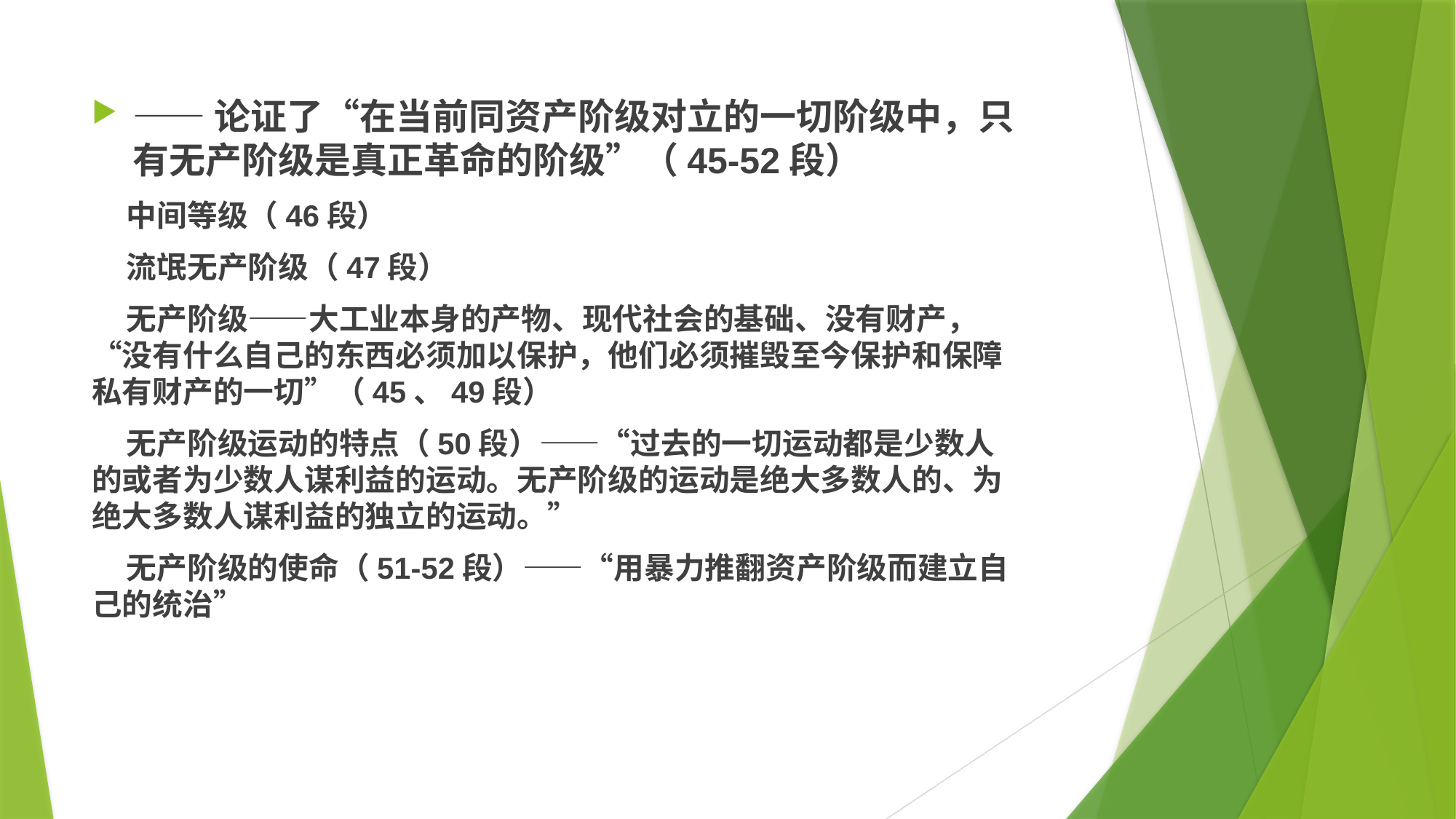

——论证了“在当前同资产阶级对立的一切阶级中，只有无产阶级是真正革命的阶级”（45-52段）
    中间等级（46段）
    流氓无产阶级（47段）
    无产阶级——大工业本身的产物、现代社会的基础、没有财产，“没有什么自己的东西必须加以保护，他们必须摧毁至今保护和保障私有财产的一切”（45、49段）
    无产阶级运动的特点（50段）——“过去的一切运动都是少数人的或者为少数人谋利益的运动。无产阶级的运动是绝大多数人的、为绝大多数人谋利益的独立的运动。”
    无产阶级的使命（51-52段）——“用暴力推翻资产阶级而建立自己的统治”